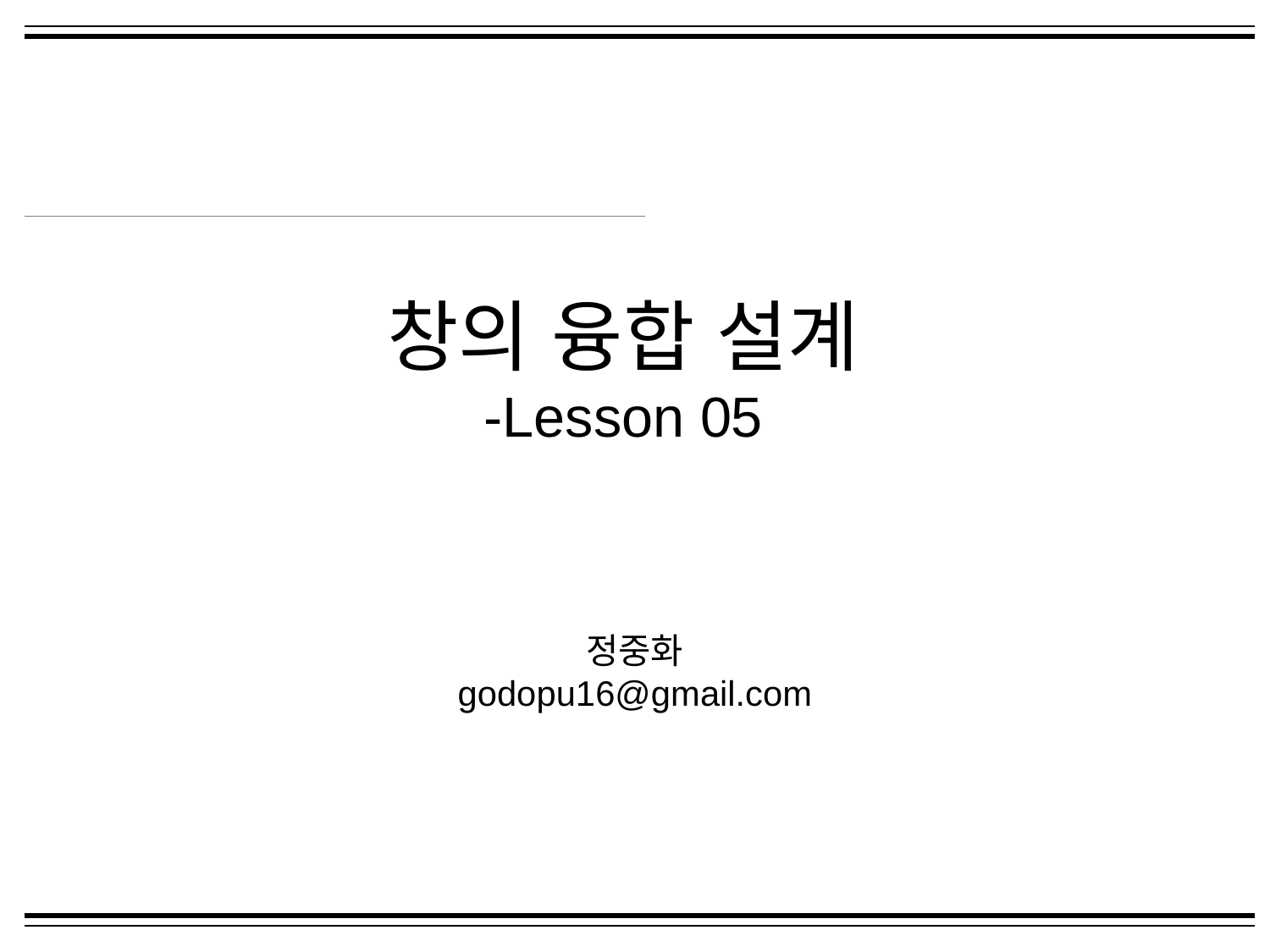

창의 융합 설계
-Lesson 05
정중화
godopu16@gmail.com